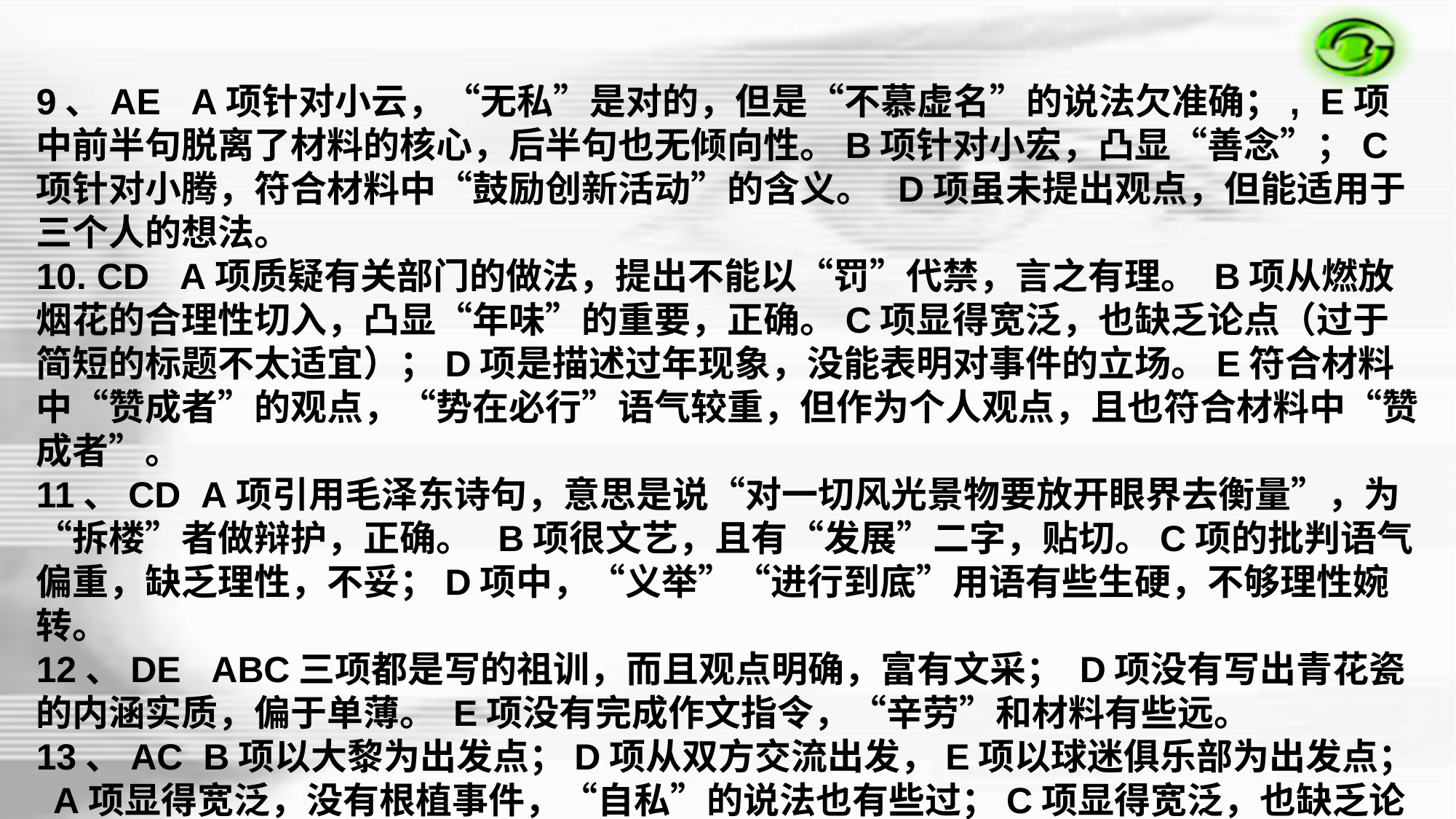

9、AE   A项针对小云，“无私”是对的，但是“不慕虚名”的说法欠准确；,  E项中前半句脱离了材料的核心，后半句也无倾向性。B项针对小宏，凸显“善念”；C项针对小腾，符合材料中“鼓励创新活动”的含义。  D项虽未提出观点，但能适用于三个人的想法。
10. CD   A项质疑有关部门的做法，提出不能以“罚”代禁，言之有理。 B项从燃放烟花的合理性切入，凸显“年味”的重要，正确。C项显得宽泛，也缺乏论点（过于简短的标题不太适宜）；D项是描述过年现象，没能表明对事件的立场。E符合材料中“赞成者”的观点，“势在必行”语气较重，但作为个人观点，且也符合材料中“赞成者”。
11、CD  A项引用毛泽东诗句，意思是说“对一切风光景物要放开眼界去衡量”，为“拆楼”者做辩护，正确。  B项很文艺，且有“发展”二字，贴切。C项的批判语气偏重，缺乏理性，不妥；D项中，“义举”“进行到底”用语有些生硬，不够理性婉转。
12、DE   ABC三项都是写的祖训，而且观点明确，富有文采； D项没有写出青花瓷的内涵实质，偏于单薄。 E项没有完成作文指令，“辛劳”和材料有些远。
13、AC  B项以大黎为出发点；D项从双方交流出发，E项以球迷俱乐部为出发点； A项显得宽泛，没有根植事件，“自私”的说法也有些过；C项显得宽泛，也缺乏论点（且过于简短，不够丰富）。